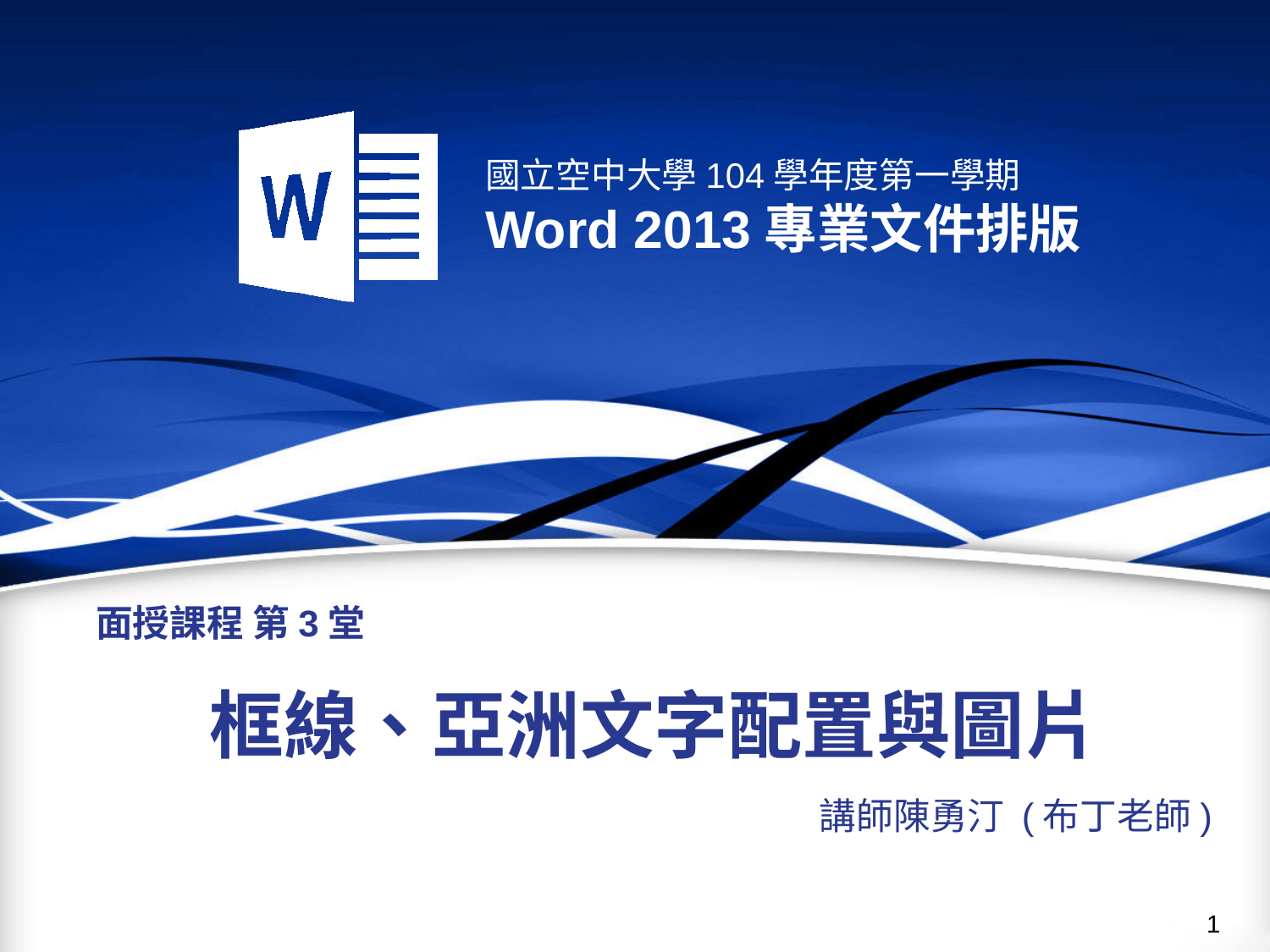

面授課程 第3堂
# 框線、亞洲文字配置與圖片
講師陳勇汀 (布丁老師)

1